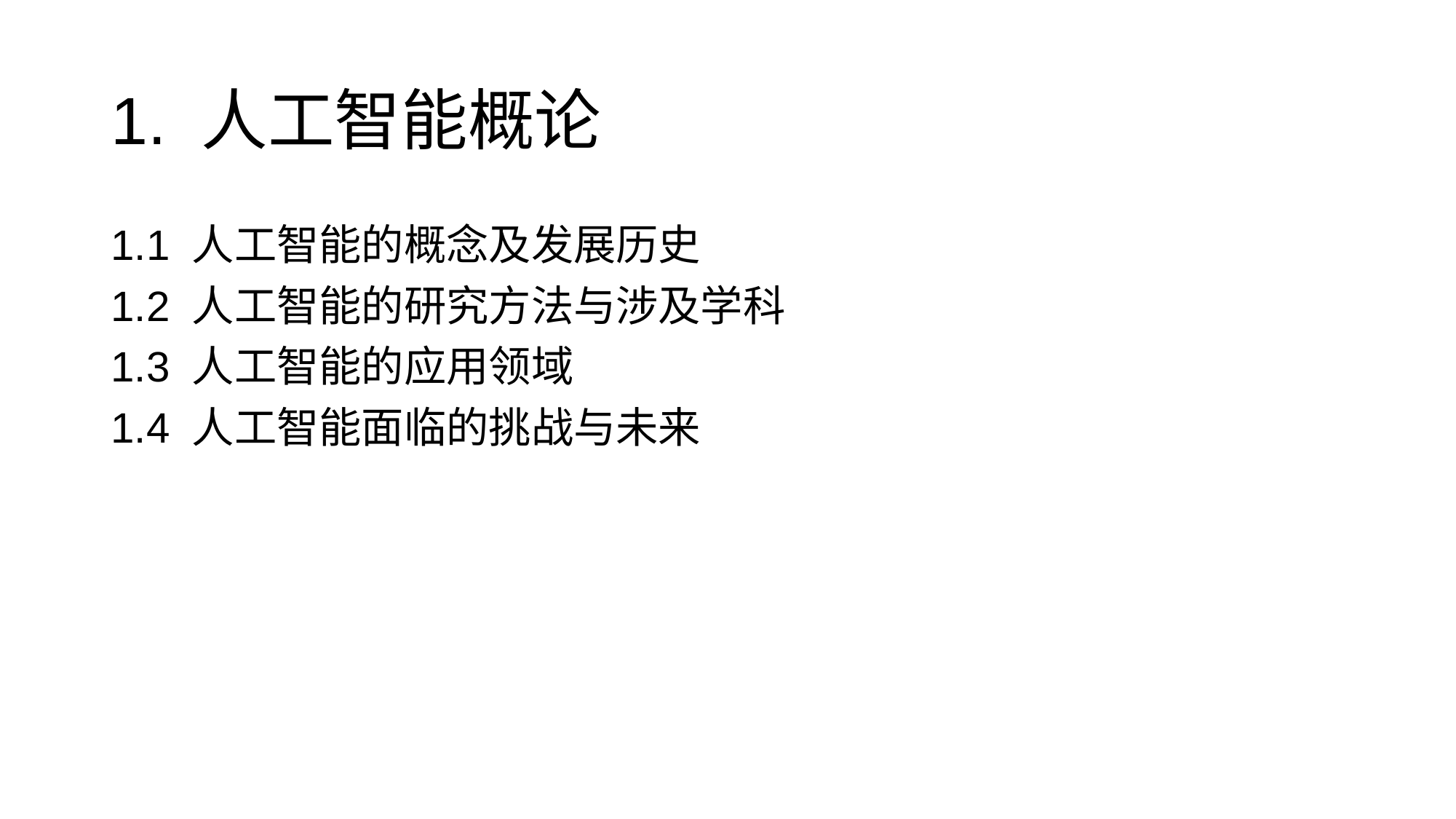

# 1. 人工智能概论
1.1 人工智能的概念及发展历史
1.2 人工智能的研究方法与涉及学科
1.3 人工智能的应用领域
1.4 人工智能面临的挑战与未来